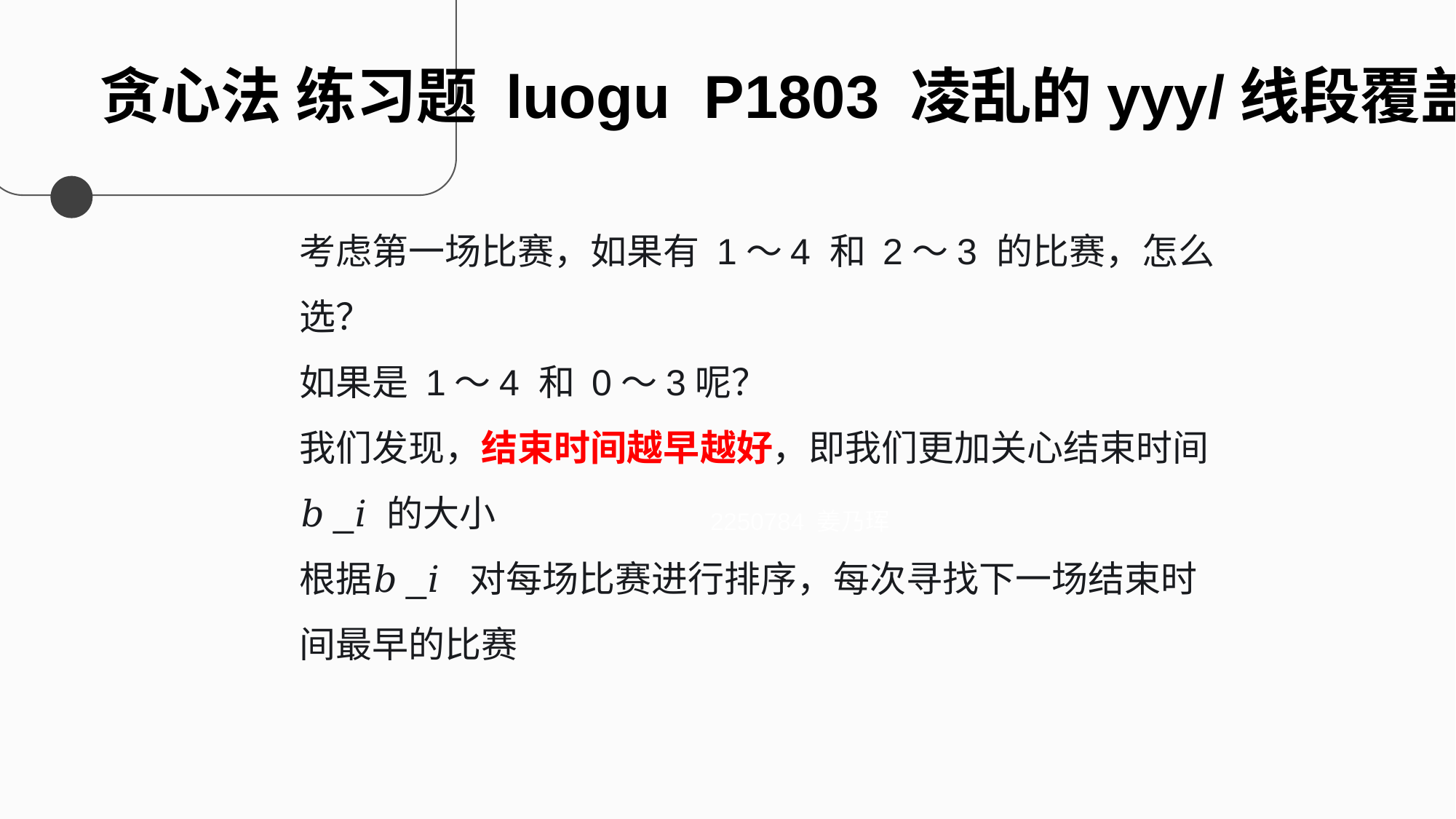

贪心法 练习题 luogu  P1803 凌乱的yyy/线段覆盖

考虑第一场比赛，如果有 1～4 和 2～3 的比赛，怎么选？
如果是 1～4 和 0～3呢？
我们发现，结束时间越早越好，即我们更加关心结束时间𝑏_𝑖 ​的大小
根据𝑏_𝑖 ​ 对每场比赛进行排序，每次寻找下一场结束时间最早的比赛

2250784 姜乃珲